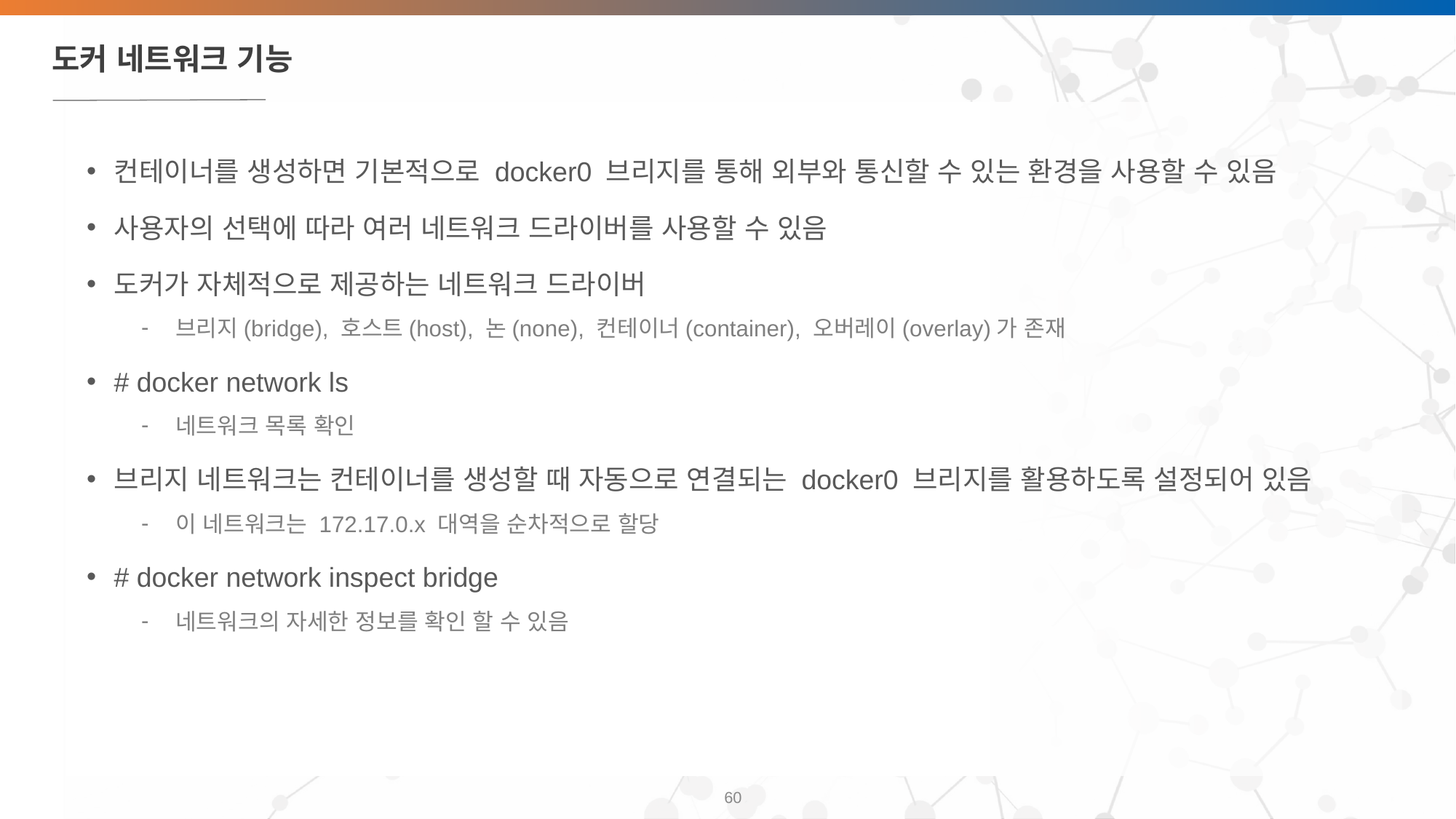

# 도커 네트워크 기능

컨테이너를 생성하면 기본적으로 docker0 브리지를 통해 외부와 통신할 수 있는 환경을 사용할 수 있음
사용자의 선택에 따라 여러 네트워크 드라이버를 사용할 수 있음
도커가 자체적으로 제공하는 네트워크 드라이버
브리지(bridge), 호스트(host), 논(none), 컨테이너(container), 오버레이(overlay)가 존재
# docker network ls
네트워크 목록 확인
브리지 네트워크는 컨테이너를 생성할 때 자동으로 연결되는 docker0 브리지를 활용하도록 설정되어 있음
이 네트워크는 172.17.0.x 대역을 순차적으로 할당
# docker network inspect bridge
네트워크의 자세한 정보를 확인 할 수 있음
60